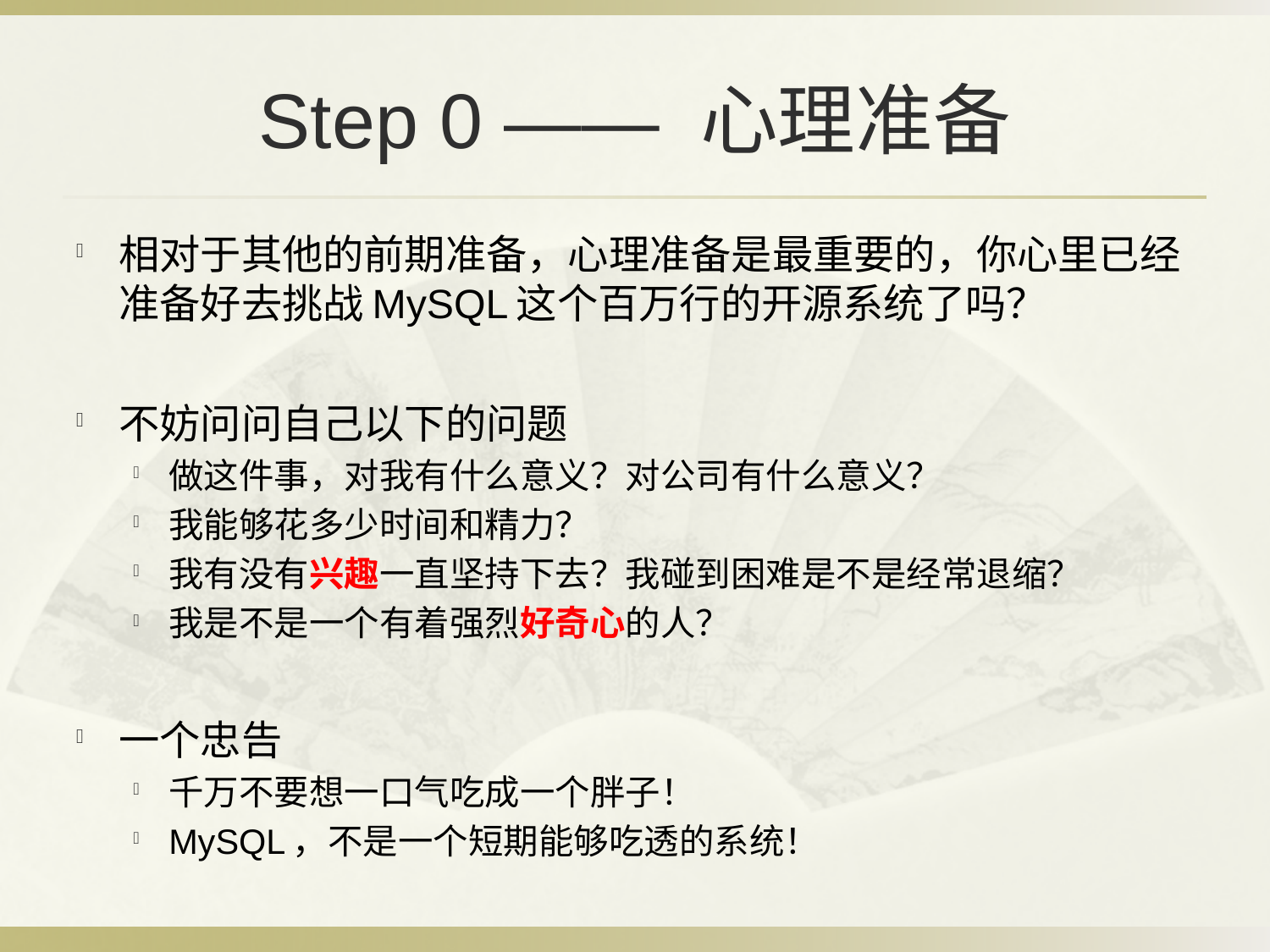

# Step 0 —— 心理准备
相对于其他的前期准备，心理准备是最重要的，你心里已经准备好去挑战MySQL这个百万行的开源系统了吗？

不妨问问自己以下的问题
做这件事，对我有什么意义？对公司有什么意义？
我能够花多少时间和精力？
我有没有兴趣一直坚持下去？我碰到困难是不是经常退缩？
我是不是一个有着强烈好奇心的人？

一个忠告
千万不要想一口气吃成一个胖子！
MySQL，不是一个短期能够吃透的系统！